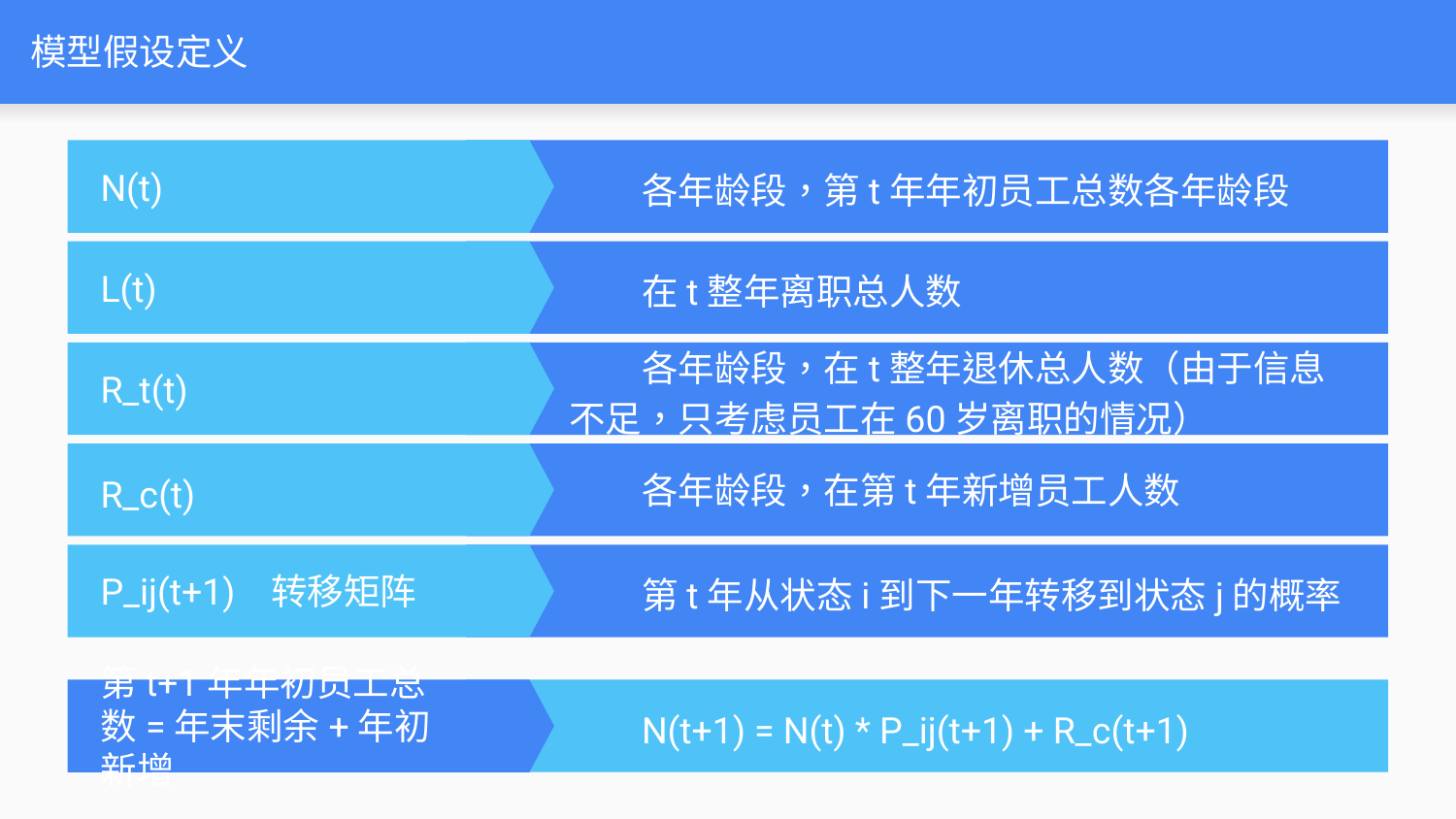

# 模型假设定义

各年龄段，第t年年初员工总数各年龄段
N(t)

L(t)
在t整年离职总人数
R_t(t)

各年龄段，在t整年退休总人数（由于信息不足，只考虑员工在60岁离职的情况）
R_c(t)

各年龄段，在第t年新增员工人数

P_ij(t+1)   转移矩阵

第t年从状态i到下一年转移到状态j的概率
第t+1年年初员工总数=年末剩余+年初新增
N(t+1) = N(t) * P_ij(t+1) + R_c(t+1)